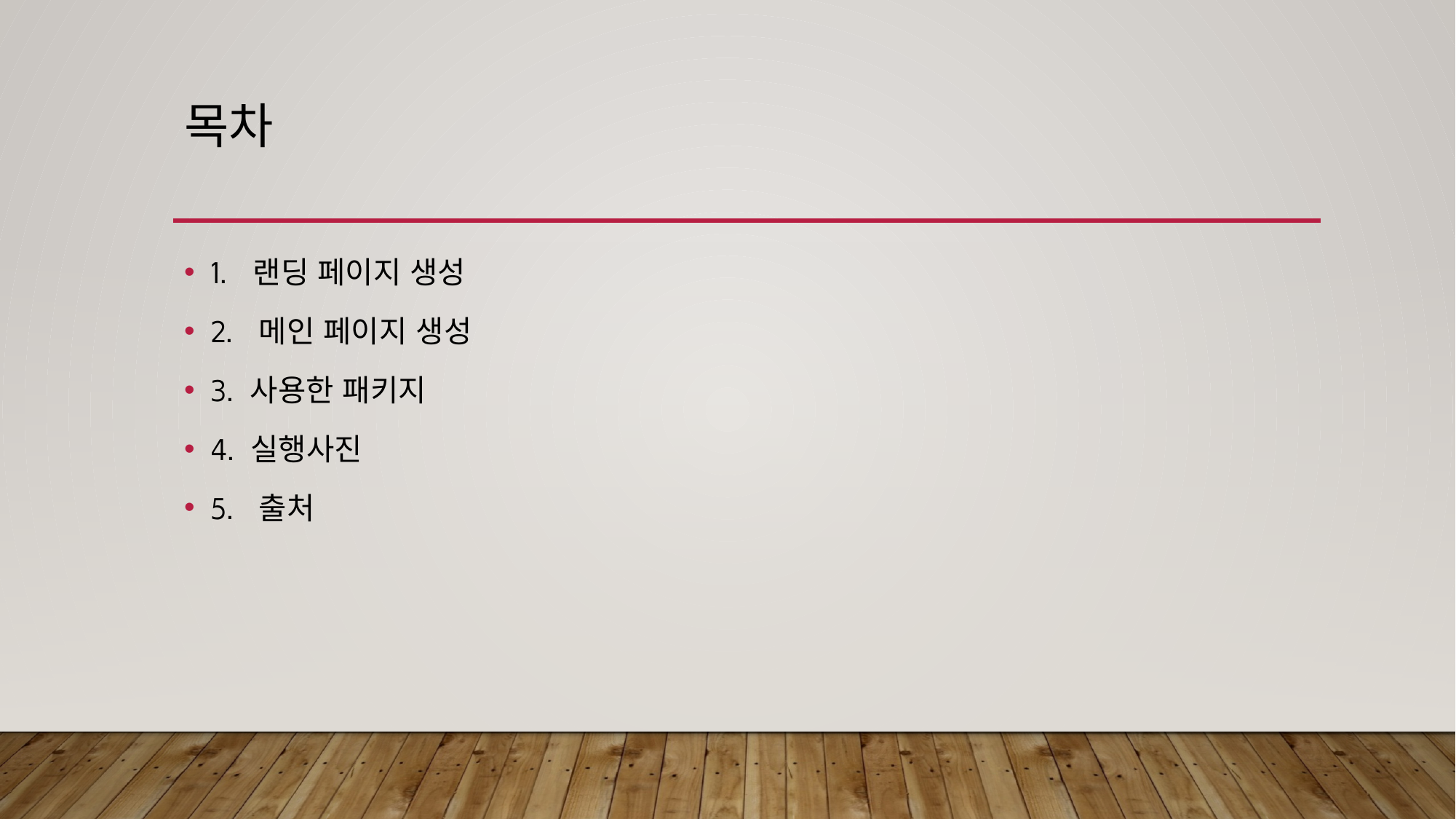

# 목차
1.  랜딩 페이지 생성
2.  메인 페이지 생성
3. 사용한 패키지
4. 실행사진
5.  출처